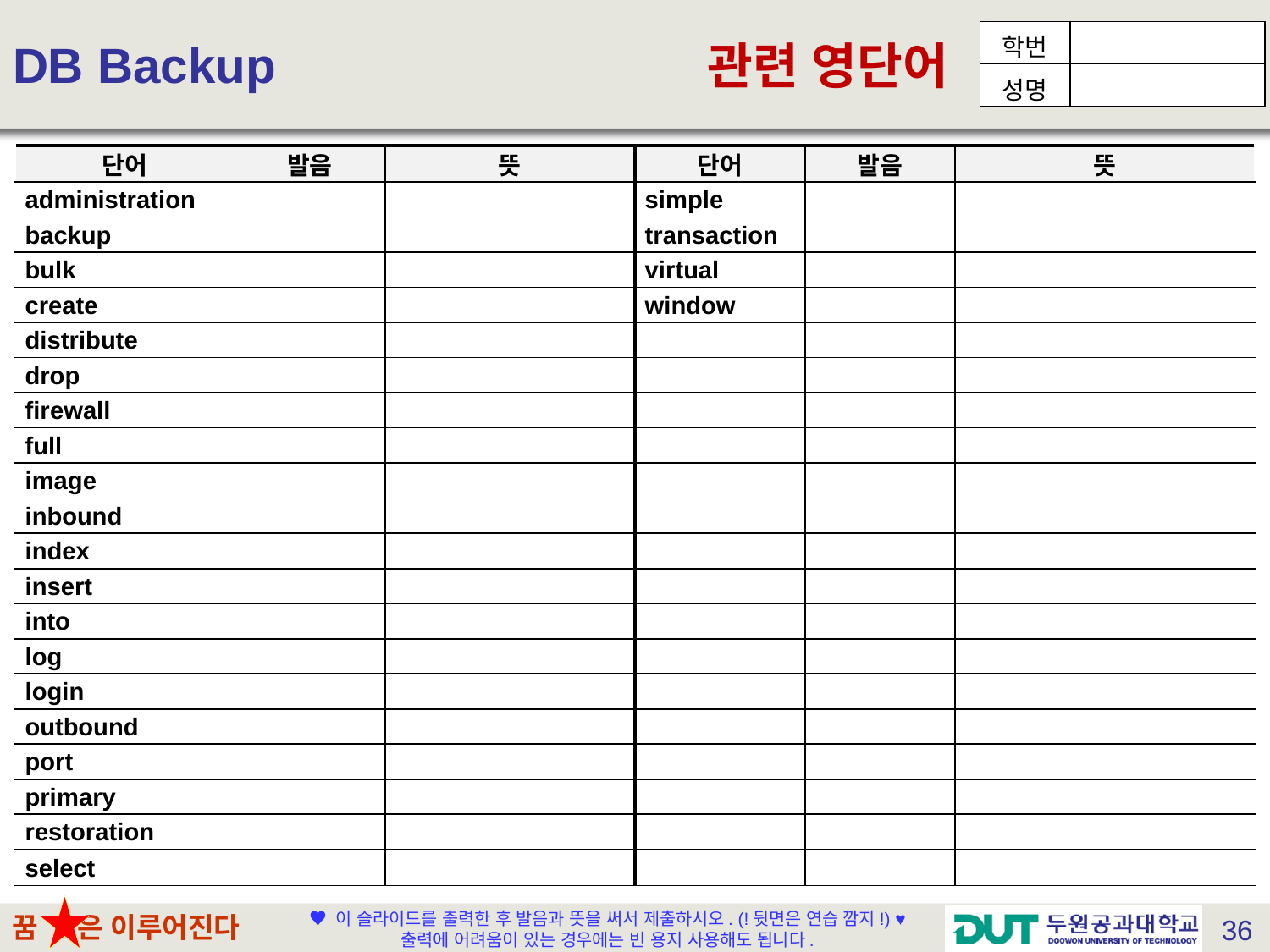

# DB Backup
| 단어 | 발음 | 뜻 | 단어 | 발음 | 뜻 |
| --- | --- | --- | --- | --- | --- |
| administration |  |  | simple |  |  |
| backup |  |  | transaction |  |  |
| bulk |  |  | virtual |  |  |
| create |  |  | window |  |  |
| distribute |  |  |  |  |  |
| drop |  |  |  |  |  |
| firewall |  |  |  |  |  |
| full |  |  |  |  |  |
| image |  |  |  |  |  |
| inbound |  |  |  |  |  |
| index |  |  |  |  |  |
| insert |  |  |  |  |  |
| into |  |  |  |  |  |
| log |  |  |  |  |  |
| login |  |  |  |  |  |
| outbound |  |  |  |  |  |
| port |  |  |  |  |  |
| primary |  |  |  |  |  |
| restoration |  |  |  |  |  |
| select |  |  |  |  |  |